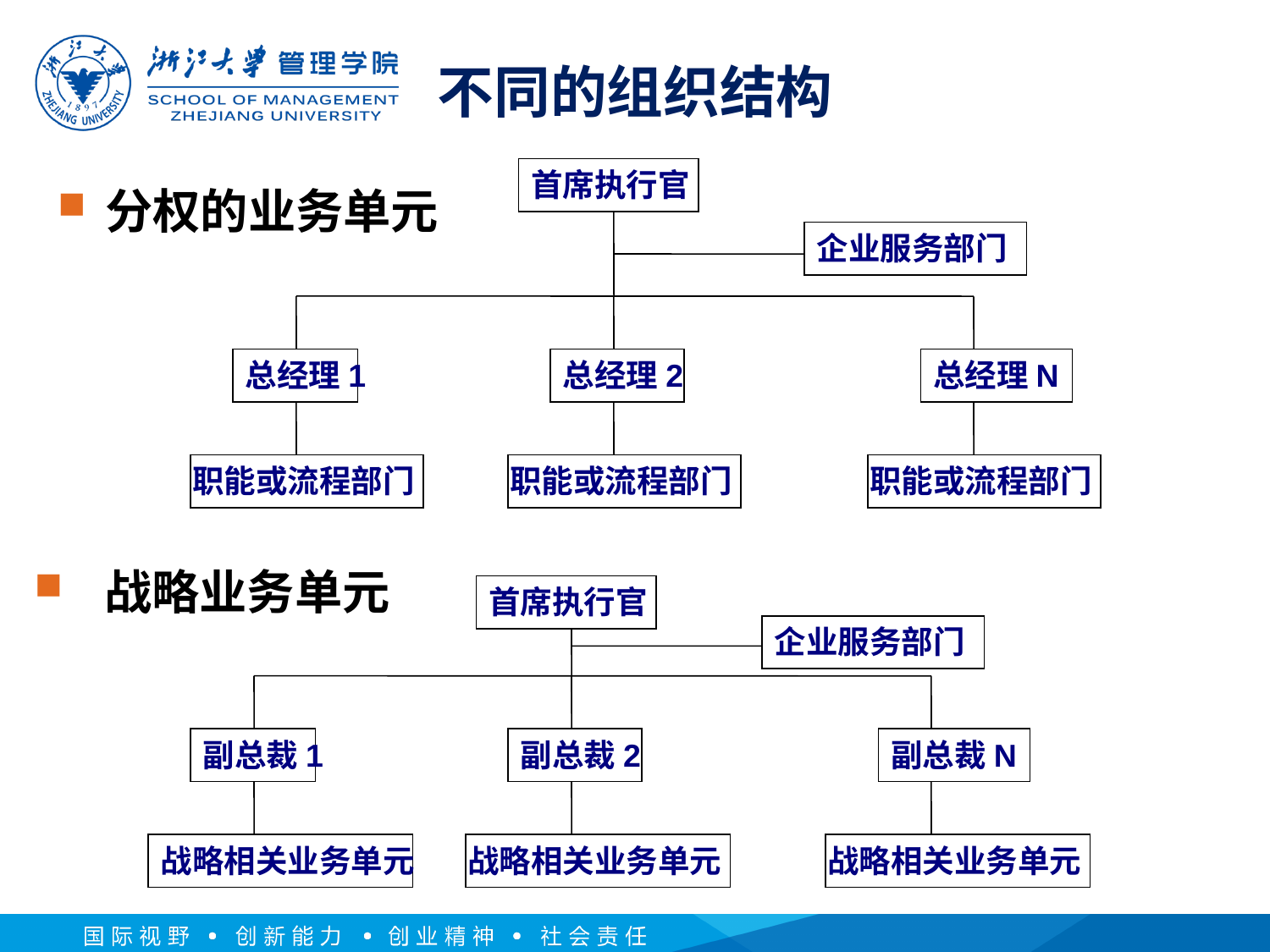

# 不同的组织结构

首席执行官
分权的业务单元

企业服务部门

总经理1

总经理2

总经理N

职能或流程部门

职能或流程部门

职能或流程部门

 战略业务单元

首席执行官

企业服务部门

副总裁1

副总裁2

副总裁N

战略相关业务单元
战略相关业务单元

战略相关业务单元